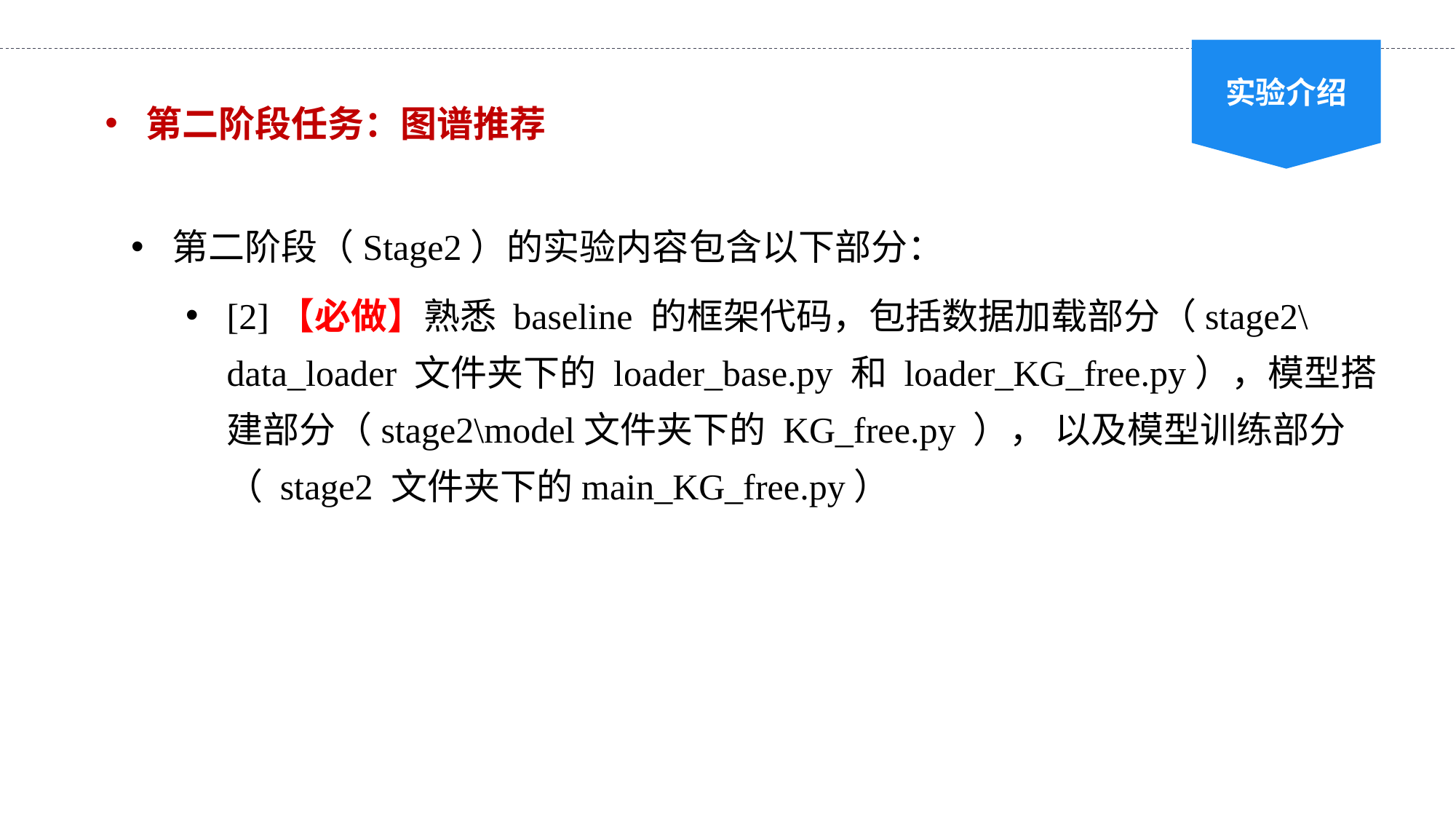

实验介绍
第二阶段任务：图谱推荐
第二阶段（Stage2）的实验内容包含以下部分：
[2]【必做】熟悉 baseline 的框架代码，包括数据加载部分（stage2\data_loader 文件夹下的 loader_base.py 和 loader_KG_free.py），模型搭建部分（stage2\model文件夹下的 KG_free.py ）， 以及模型训练部分（ stage2 文件夹下的main_KG_free.py）